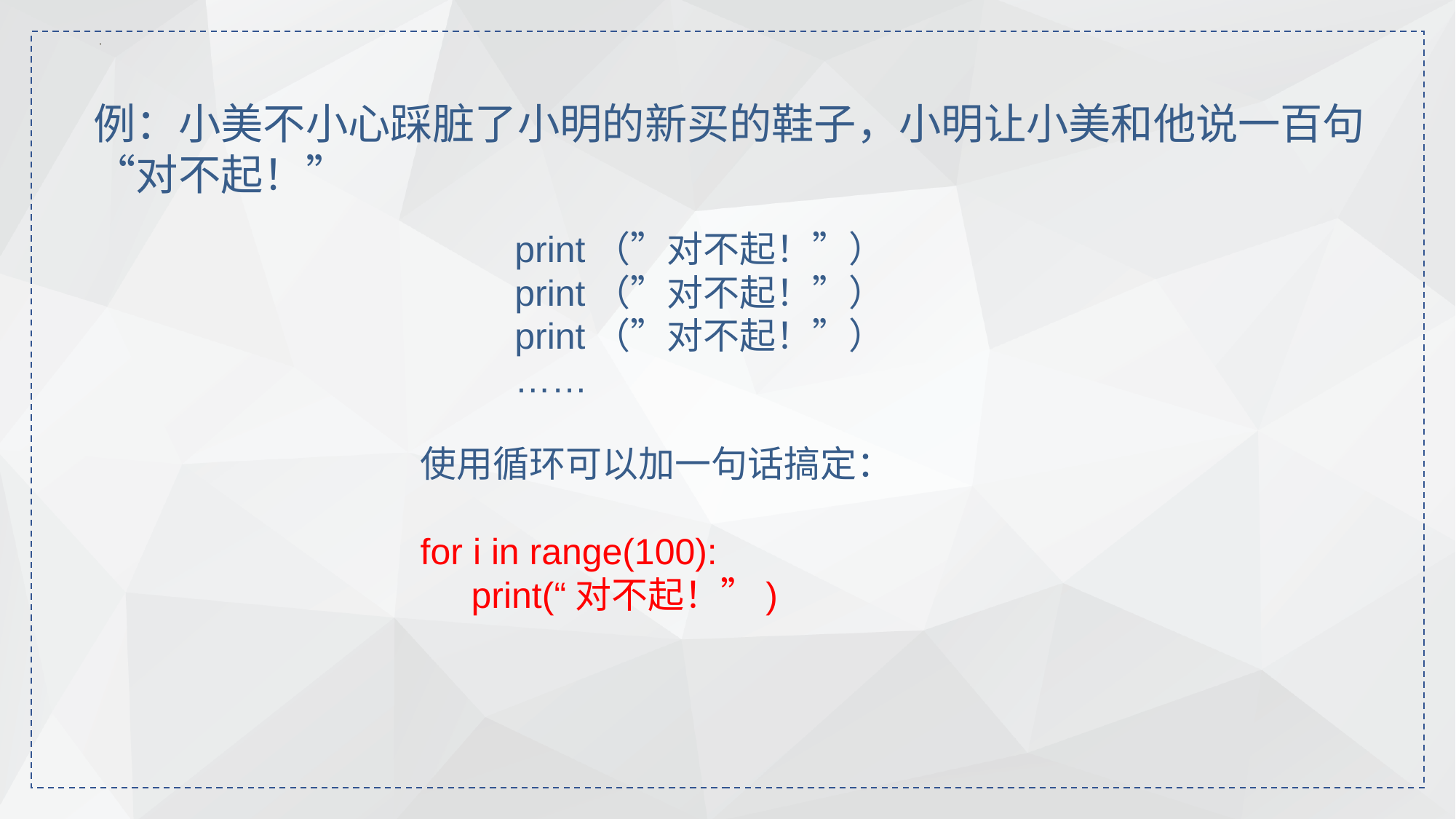

例：小美不小心踩脏了小明的新买的鞋子，小明让小美和他说一百句“对不起！”
print（”对不起！”）
print（”对不起！”）
print（”对不起！”）
……
使用循环可以加一句话搞定：

for i in range(100):
     print(“对不起！”)